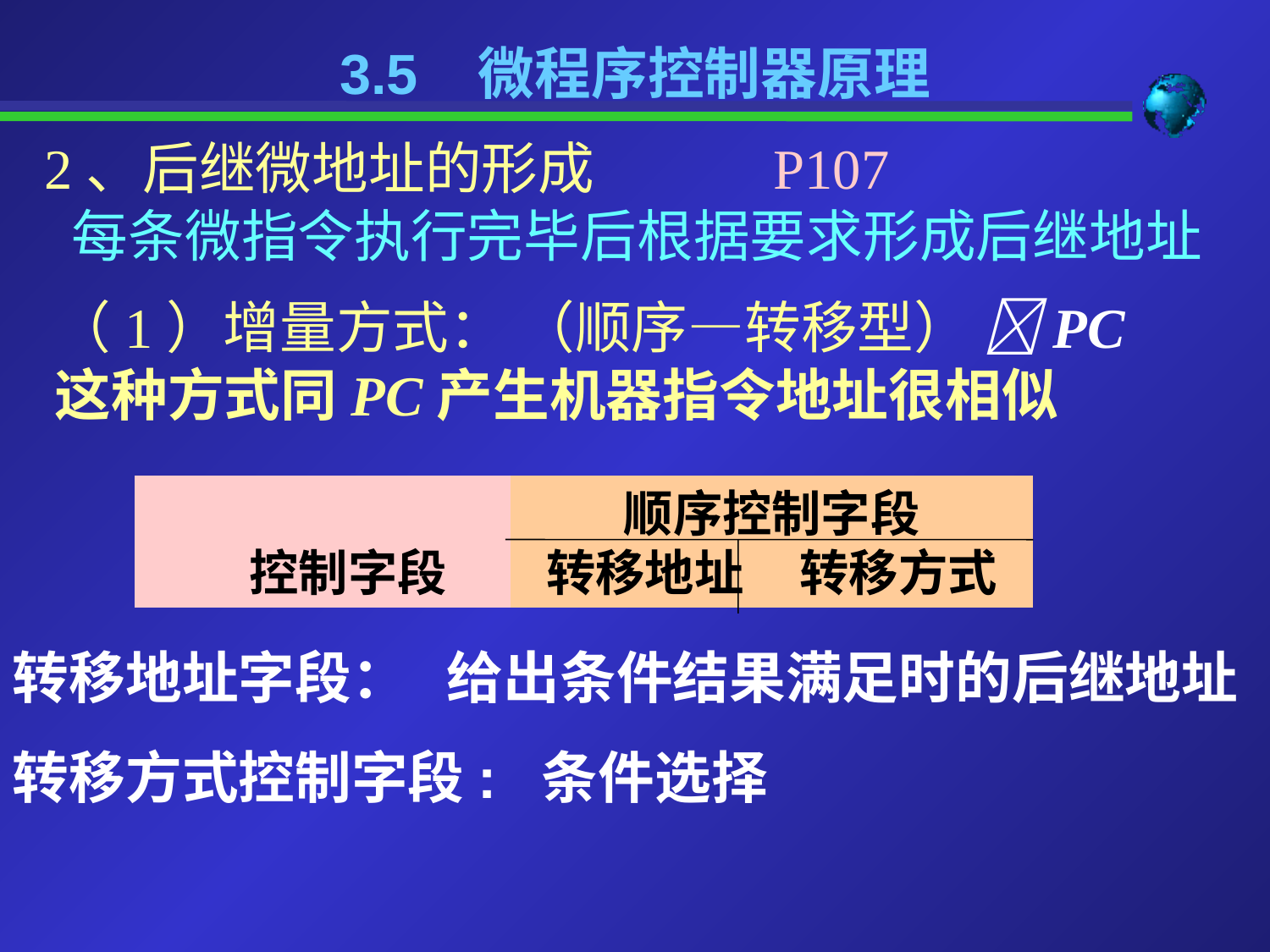

3.5   微程序控制器原理
2、后继微地址的形成             P107
 每条微指令执行完毕后根据要求形成后继地址
（1）增量方式： （顺序—转移型） μPC
这种方式同PC产生机器指令地址很相似
控制字段
顺序控制字段
转移地址     转移方式

转移地址字段：   给出条件结果满足时的后继地址
转移方式控制字段:  条件选择
84